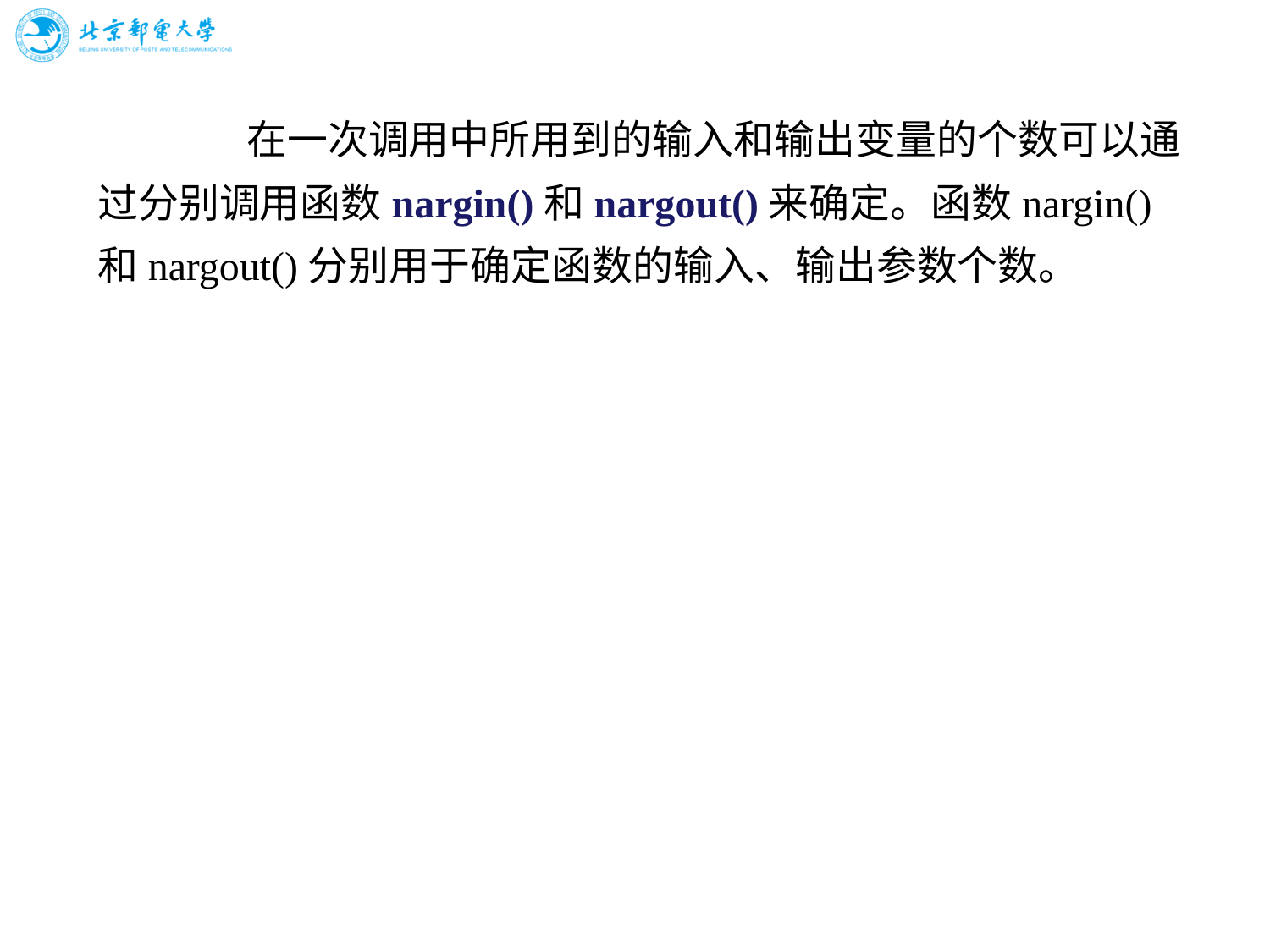

# 在一次调用中所用到的输入和输出变量的个数可以通过分别调用函数nargin()和nargout()来确定。函数nargin()和nargout()分别用于确定函数的输入、输出参数个数。